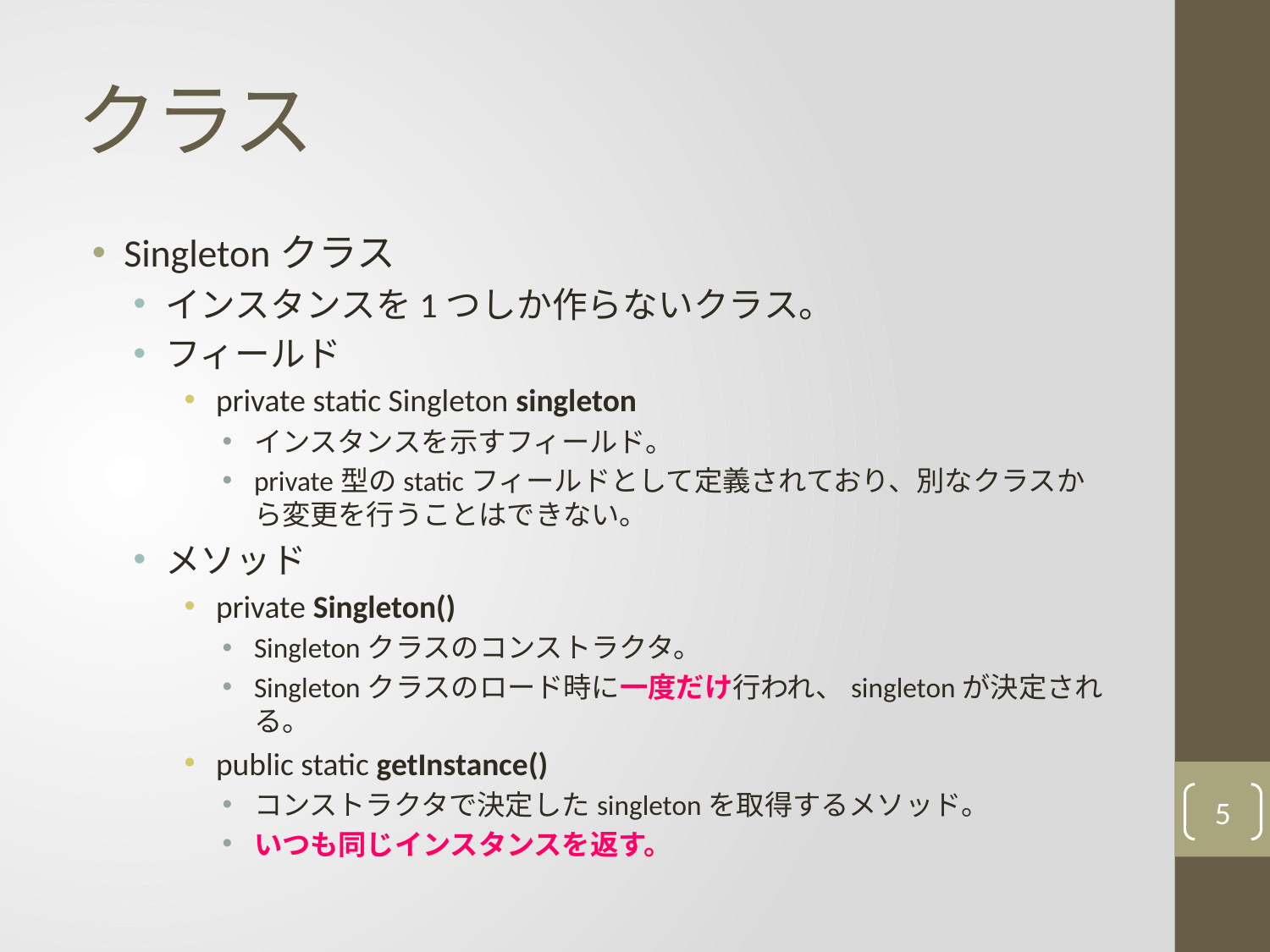

# クラス
Singletonクラス
インスタンスを1つしか作らないクラス。
フィールド
private static Singleton singleton
インスタンスを示すフィールド。
private型のstaticフィールドとして定義されており、別なクラスから変更を行うことはできない。
メソッド
private Singleton()
Singletonクラスのコンストラクタ。
Singletonクラスのロード時に一度だけ行われ、singletonが決定される。
public static getInstance()
コンストラクタで決定したsingletonを取得するメソッド。
いつも同じインスタンスを返す。
5